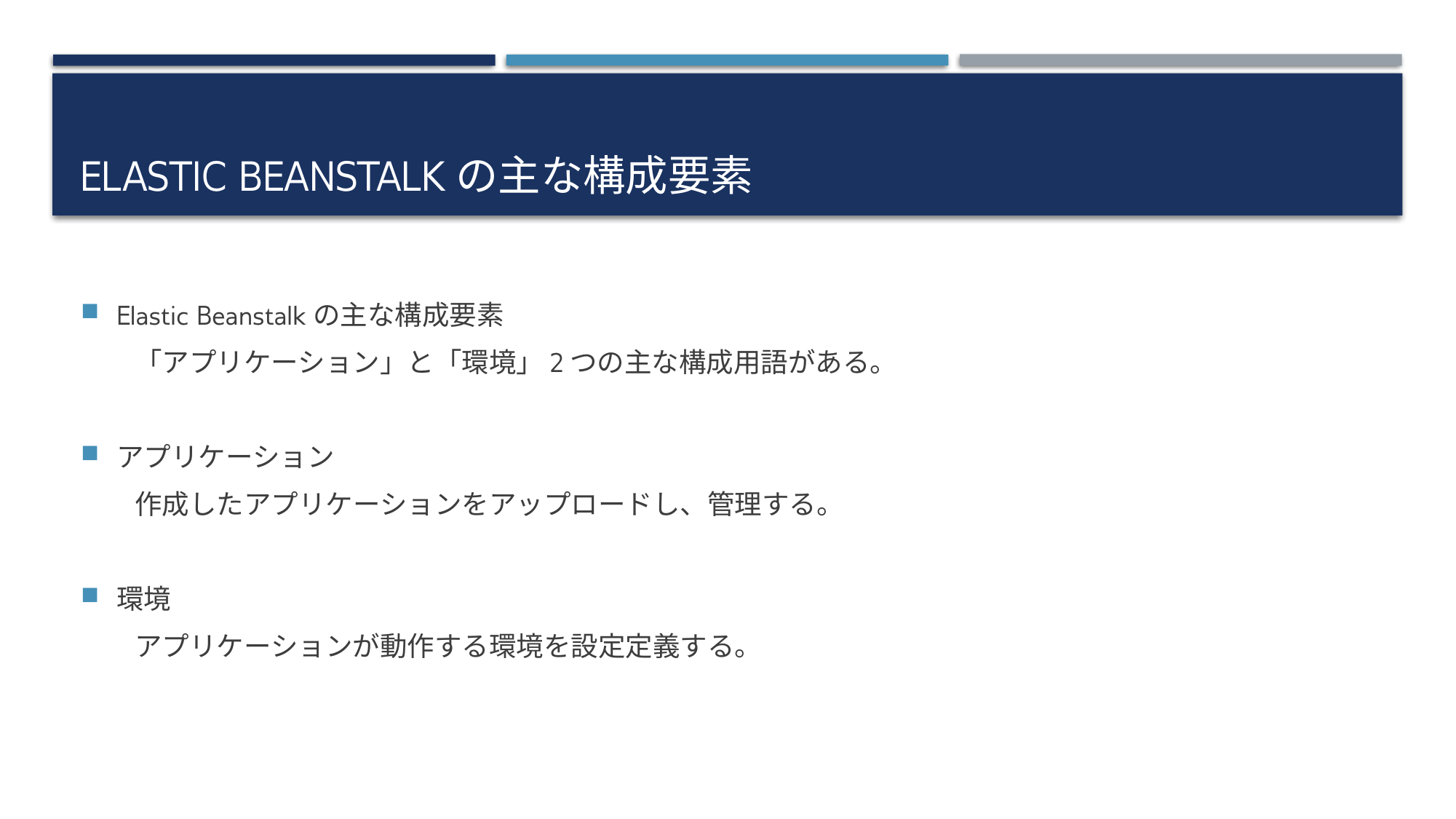

# Elastic beanstalkの主な構成要素
Elastic Beanstalkの主な構成要素
　　「アプリケーション」と「環境」2つの主な構成用語がある。

アプリケーション
　　作成したアプリケーションをアップロードし、管理する。

環境
　　アプリケーションが動作する環境を設定定義する。